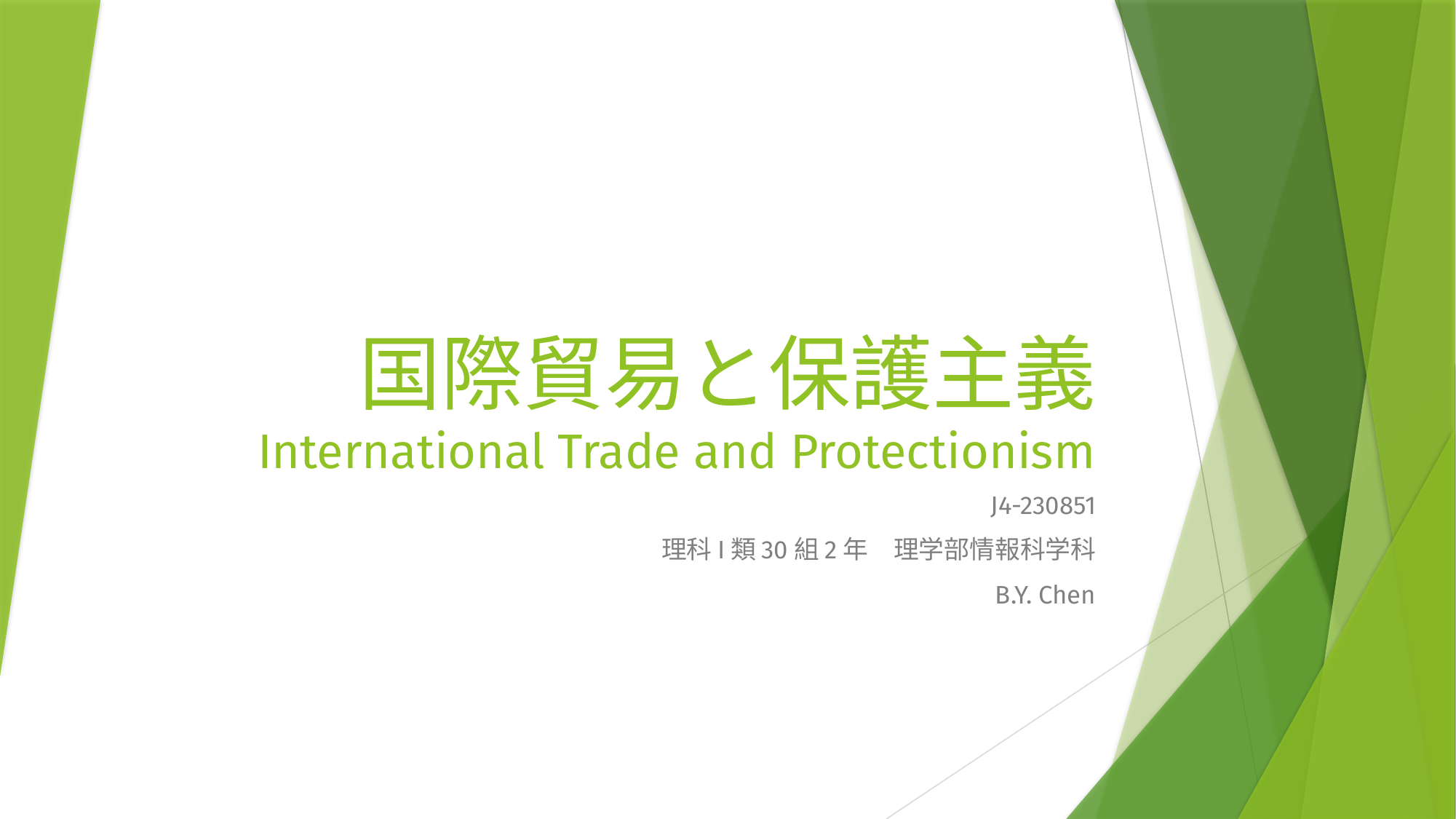

# 国際貿易と保護主義 International Trade and Protectionism
J4-230851
理科I類30組2年　理学部情報科学科
B.Y. Chen